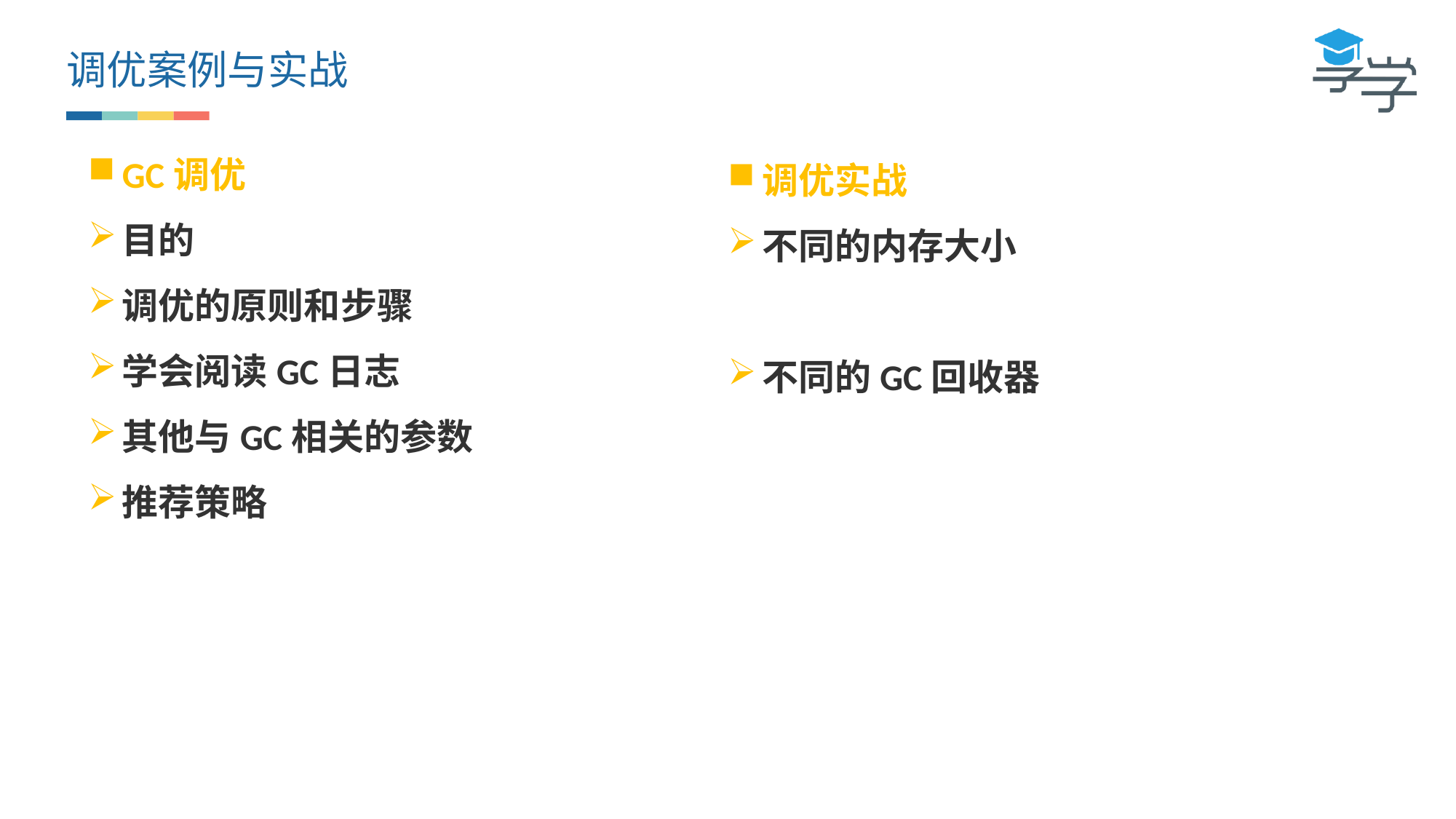

调优案例与实战

GC调优
目的
调优的原则和步骤
学会阅读GC日志
其他与GC相关的参数
推荐策略

调优实战
不同的内存大小

不同的GC回收器